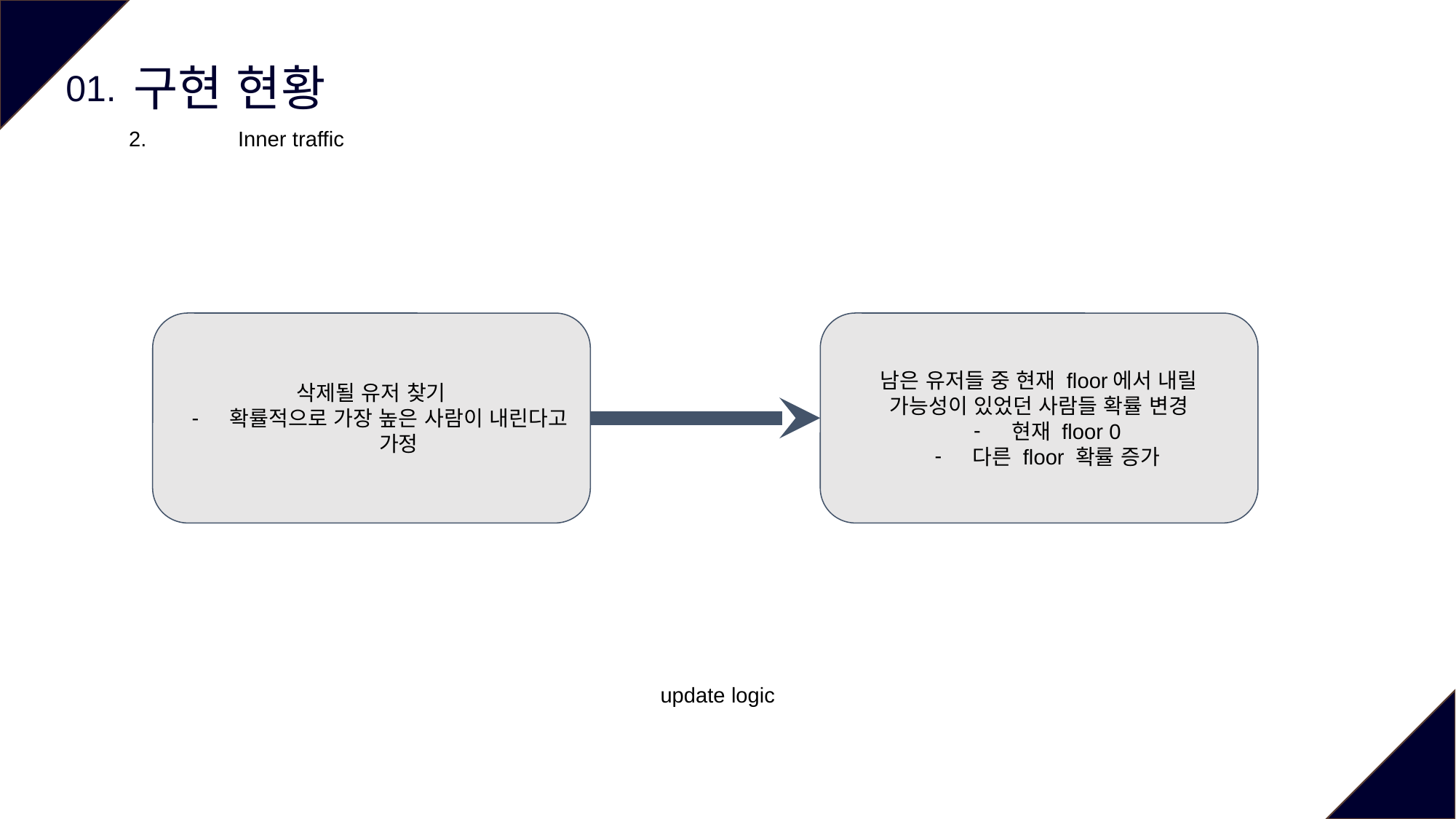

구현 현황
01.
2.	Inner traffic

삭제될 유저 찾기
확률적으로 가장 높은 사람이 내린다고 가정
남은 유저들 중 현재 floor에서 내릴 가능성이 있었던 사람들 확률 변경
현재 floor 0
다른 floor 확률 증가
update logic